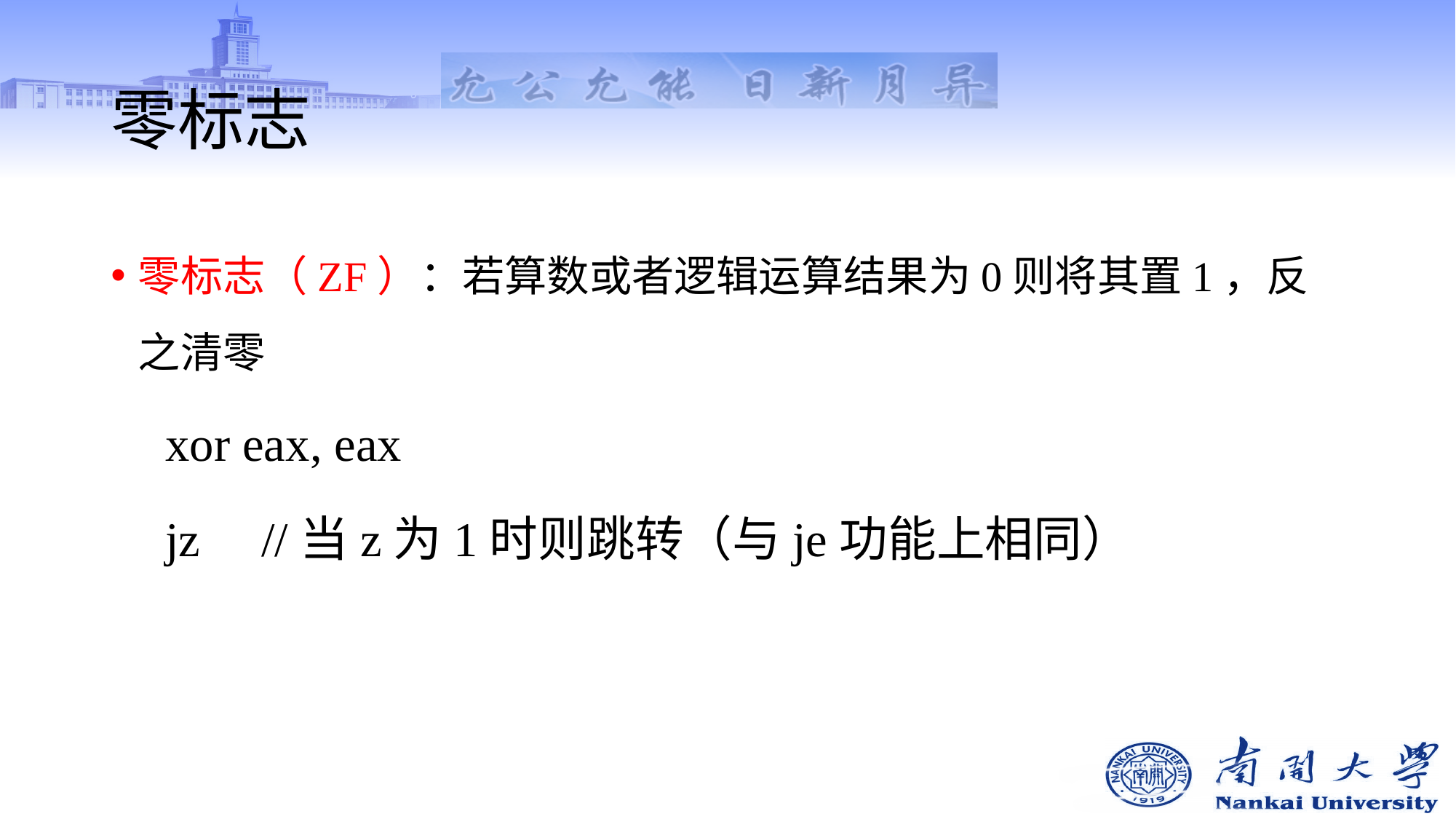

# 零标志
零标志（ZF）：若算数或者逻辑运算结果为0则将其置1，反之清零
xor eax, eax
jz     //当z为1时则跳转（与je功能上相同）